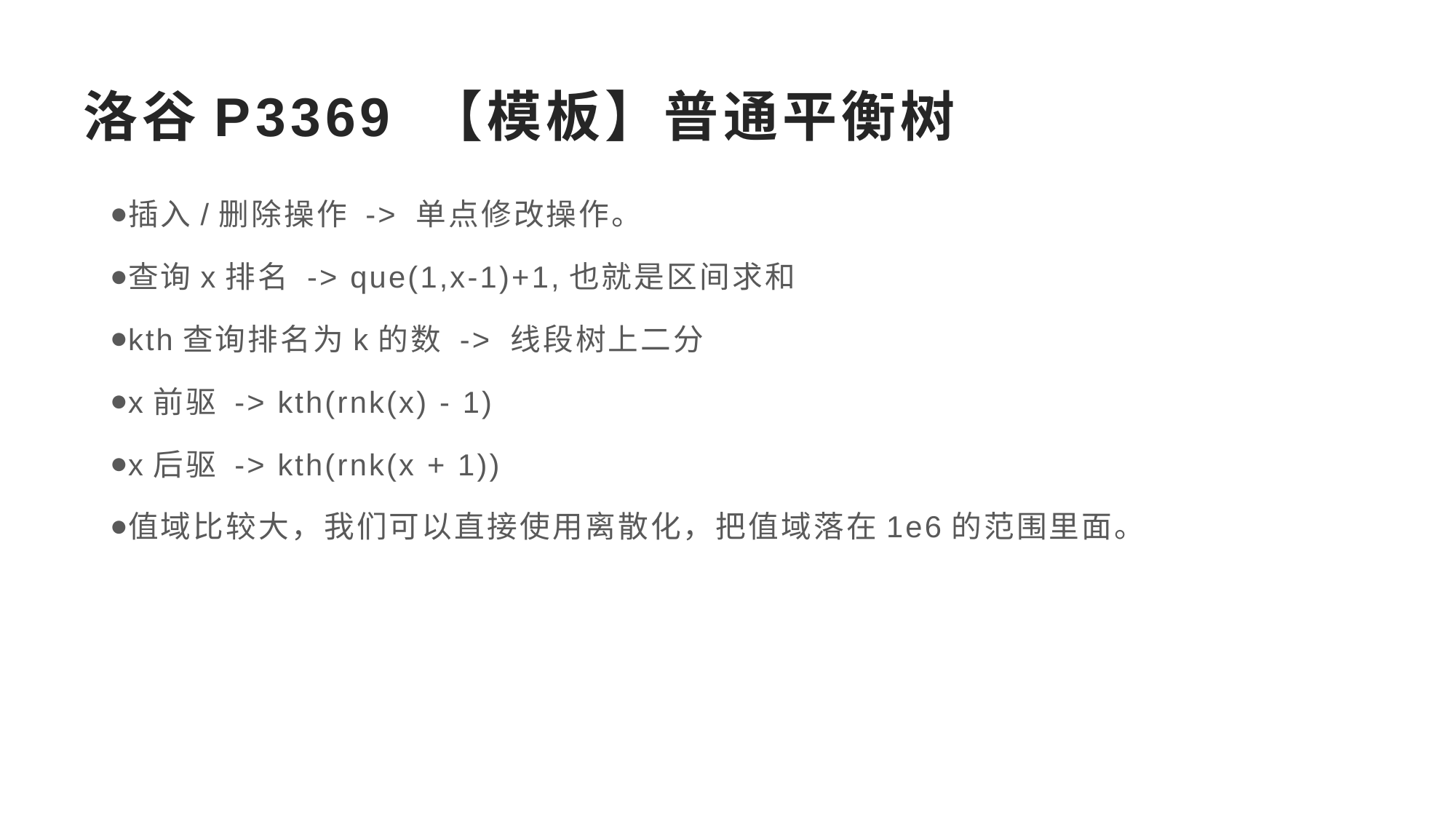

# 洛谷P3369 【模板】普通平衡树
插入/删除操作 -> 单点修改操作。
查询x排名 -> que(1,x-1)+1,也就是区间求和
kth查询排名为k的数 -> 线段树上二分
x前驱 -> kth(rnk(x) - 1)
x后驱 -> kth(rnk(x + 1))
值域比较大，我们可以直接使用离散化，把值域落在1e6的范围里面。